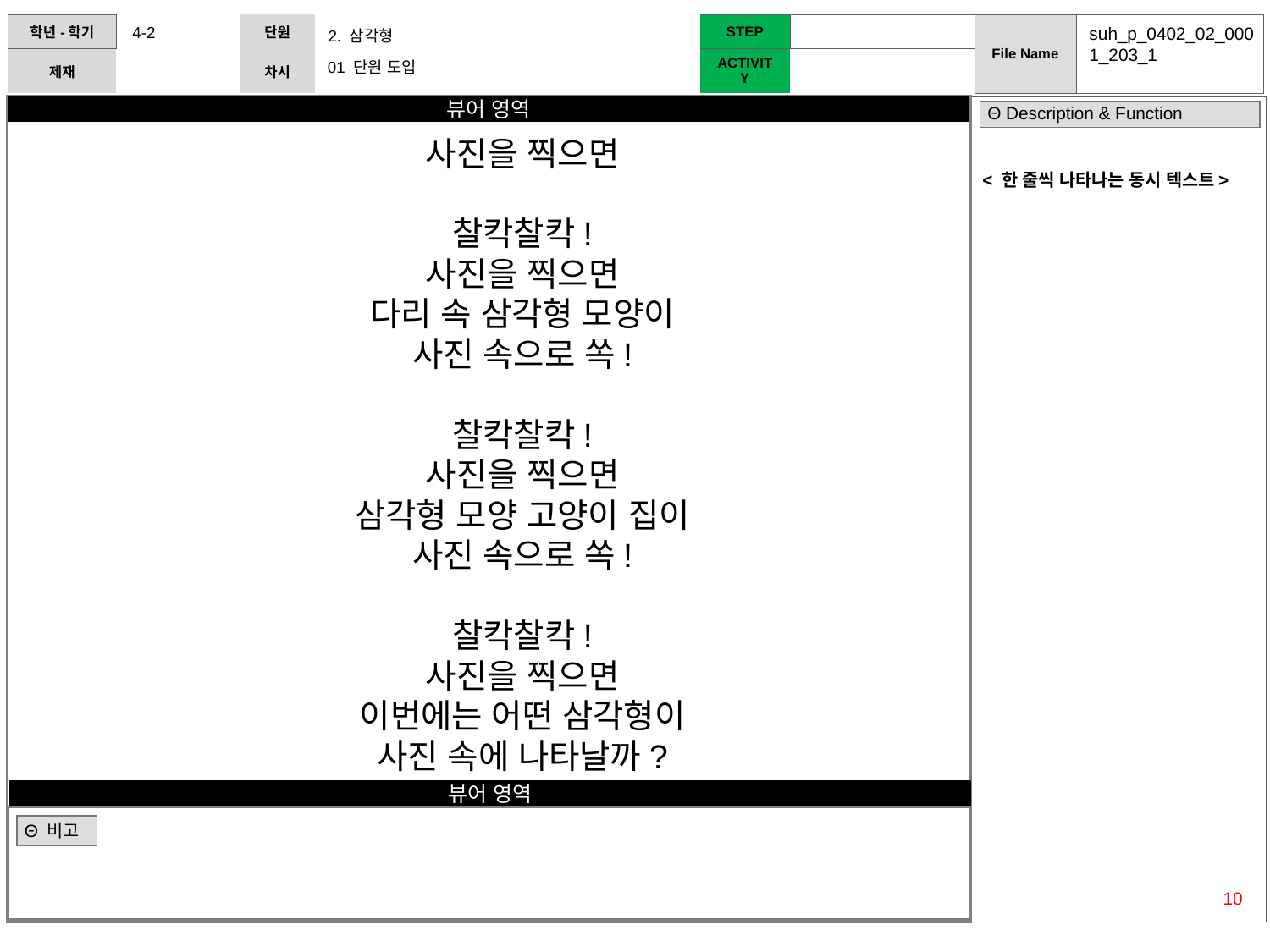

4-2
suh_p_0402_02_0001_203_1
2. 삼각형
01 단원 도입

| Θ Description & Function |
| --- |
사진을 찍으면

찰칵찰칵!
사진을 찍으면
다리 속 삼각형 모양이
사진 속으로 쏙!

찰칵찰칵!
사진을 찍으면
삼각형 모양 고양이 집이
사진 속으로 쏙!

찰칵찰칵!
사진을 찍으면
이번에는 어떤 삼각형이
사진 속에 나타날까?

< 한 줄씩 나타나는 동시 텍스트>